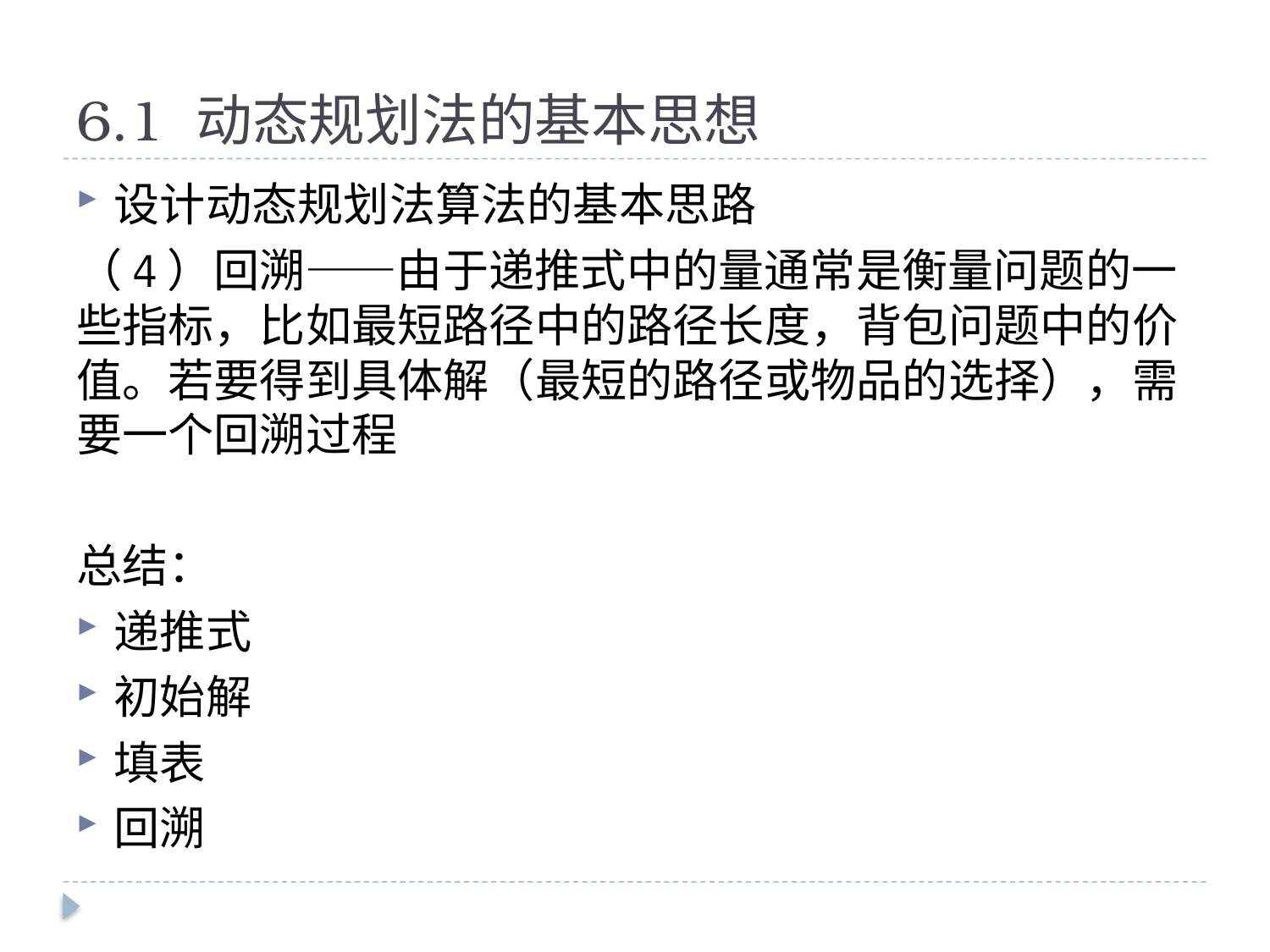

# 6.1 动态规划法的基本思想
设计动态规划法算法的基本思路
（4）回溯——由于递推式中的量通常是衡量问题的一些指标，比如最短路径中的路径长度，背包问题中的价值。若要得到具体解（最短的路径或物品的选择），需要一个回溯过程

总结：
递推式
初始解
填表
回溯